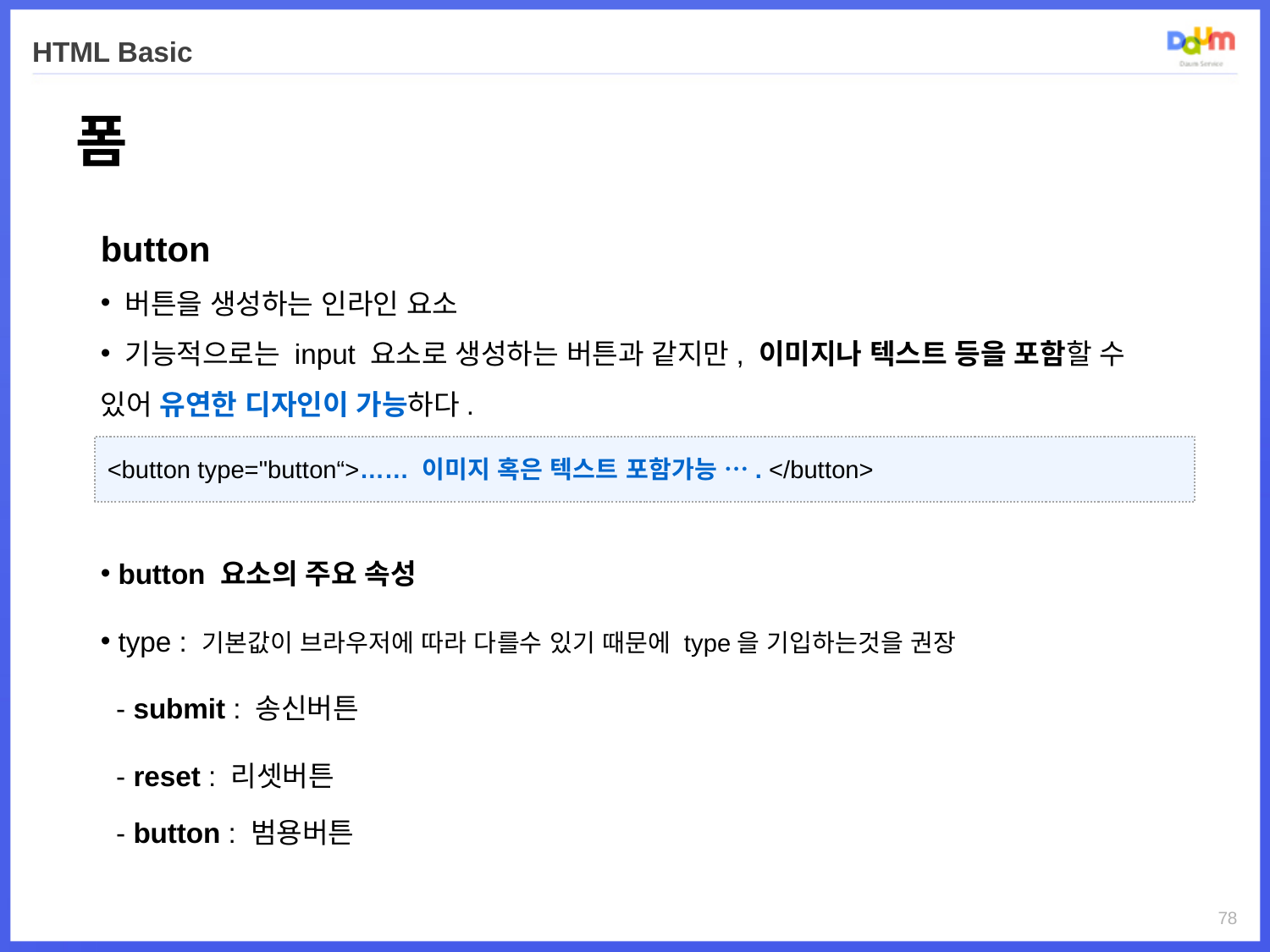

# HTML Basic
폼
button
 버튼을 생성하는 인라인 요소
 기능적으로는 input 요소로 생성하는 버튼과 같지만, 이미지나 텍스트 등을 포함할 수 있어 유연한 디자인이 가능하다.

 button 요소의 주요 속성
 type : 기본값이 브라우저에 따라 다를수 있기 때문에 type을 기입하는것을 권장
  - submit : 송신버튼
  - reset : 리셋버튼
  - button : 범용버튼
<button type="button“>…… 이미지 혹은 텍스트 포함가능 …. </button>
78